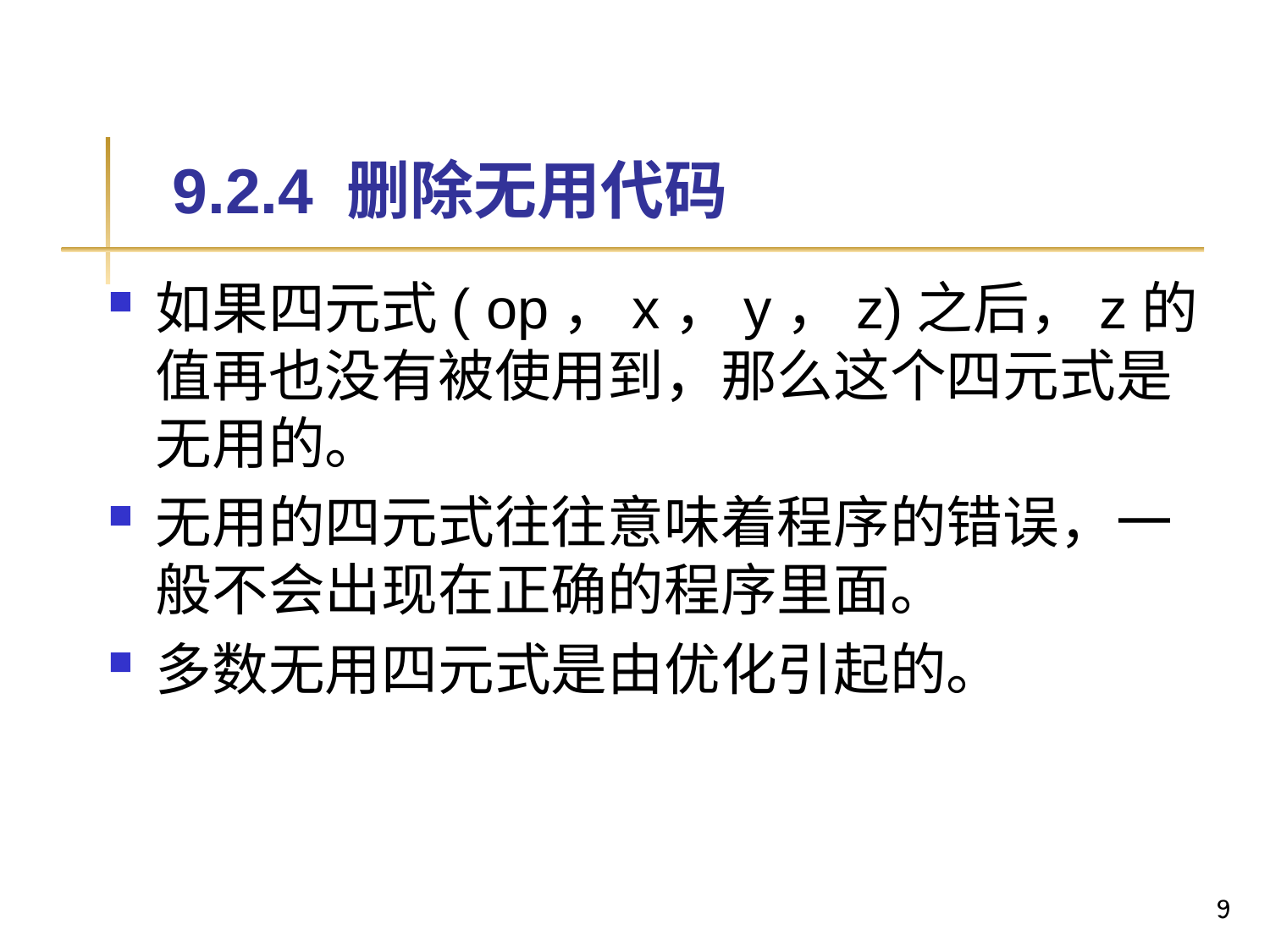

# 9.2.4 删除无用代码
如果四元式( op，x，y，z)之后，z的值再也没有被使用到，那么这个四元式是无用的。
无用的四元式往往意味着程序的错误，一般不会出现在正确的程序里面。
多数无用四元式是由优化引起的。
9